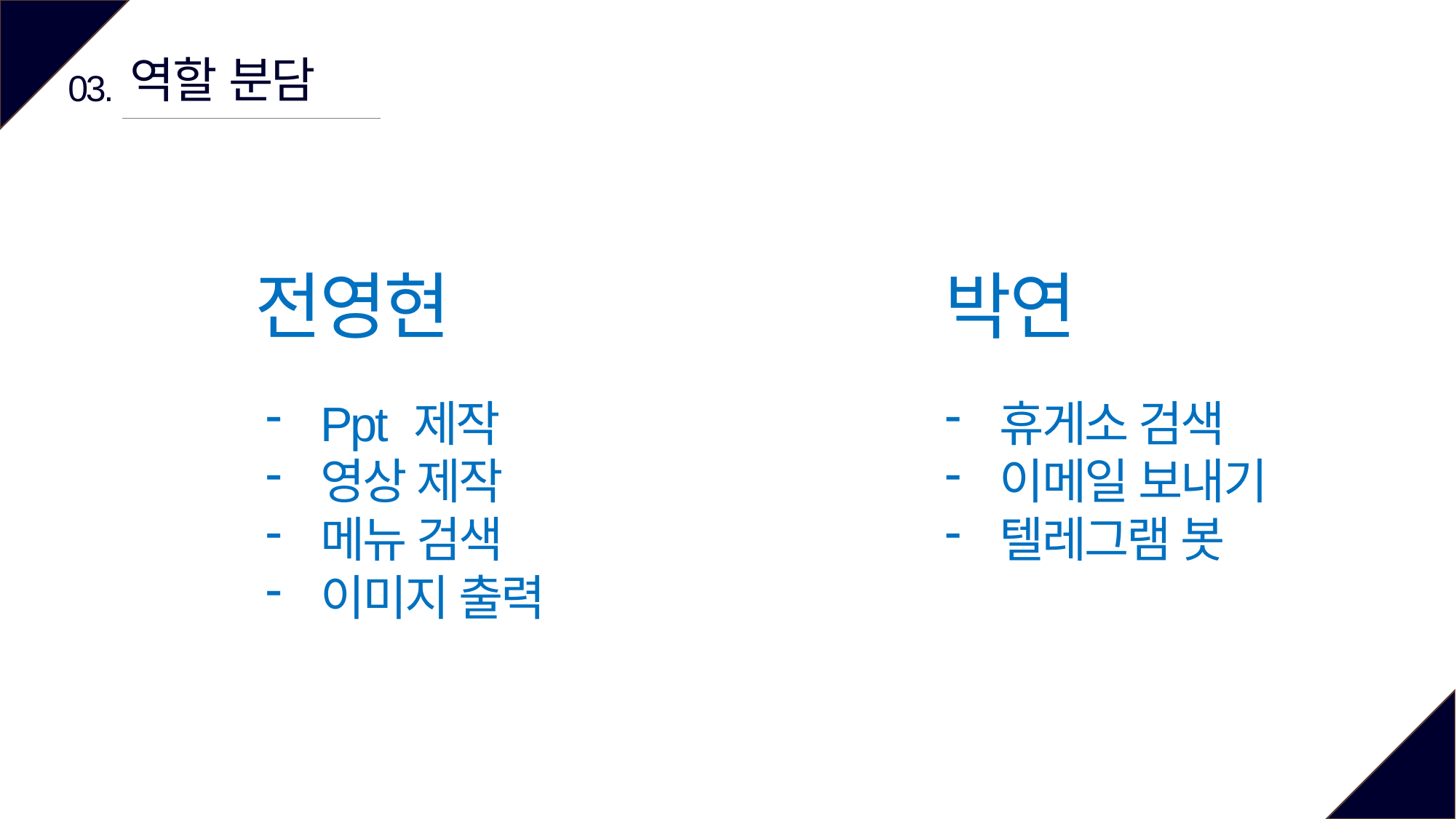

역할 분담
03.
전영현
박연
휴게소 검색
이메일 보내기
텔레그램 봇
Ppt 제작
영상 제작
메뉴 검색
이미지 출력